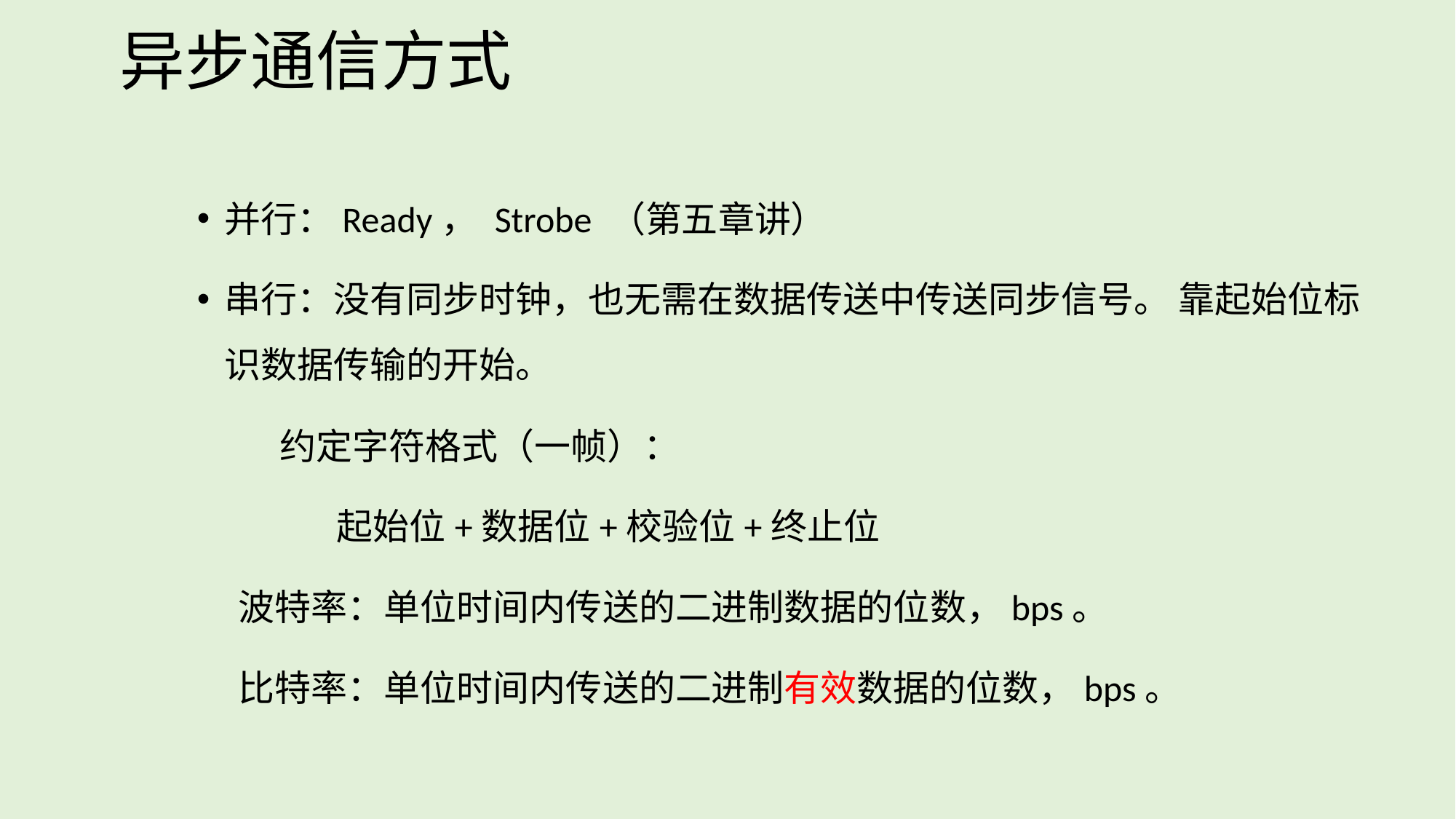

# 异步通信方式
并行：Ready， Strobe （第五章讲）
串行：没有同步时钟，也无需在数据传送中传送同步信号。 靠起始位标识数据传输的开始。
         约定字符格式（一帧）：
                起始位+数据位+校验位+终止位
    波特率：单位时间内传送的二进制数据的位数，bps。
    比特率：单位时间内传送的二进制有效数据的位数，bps。